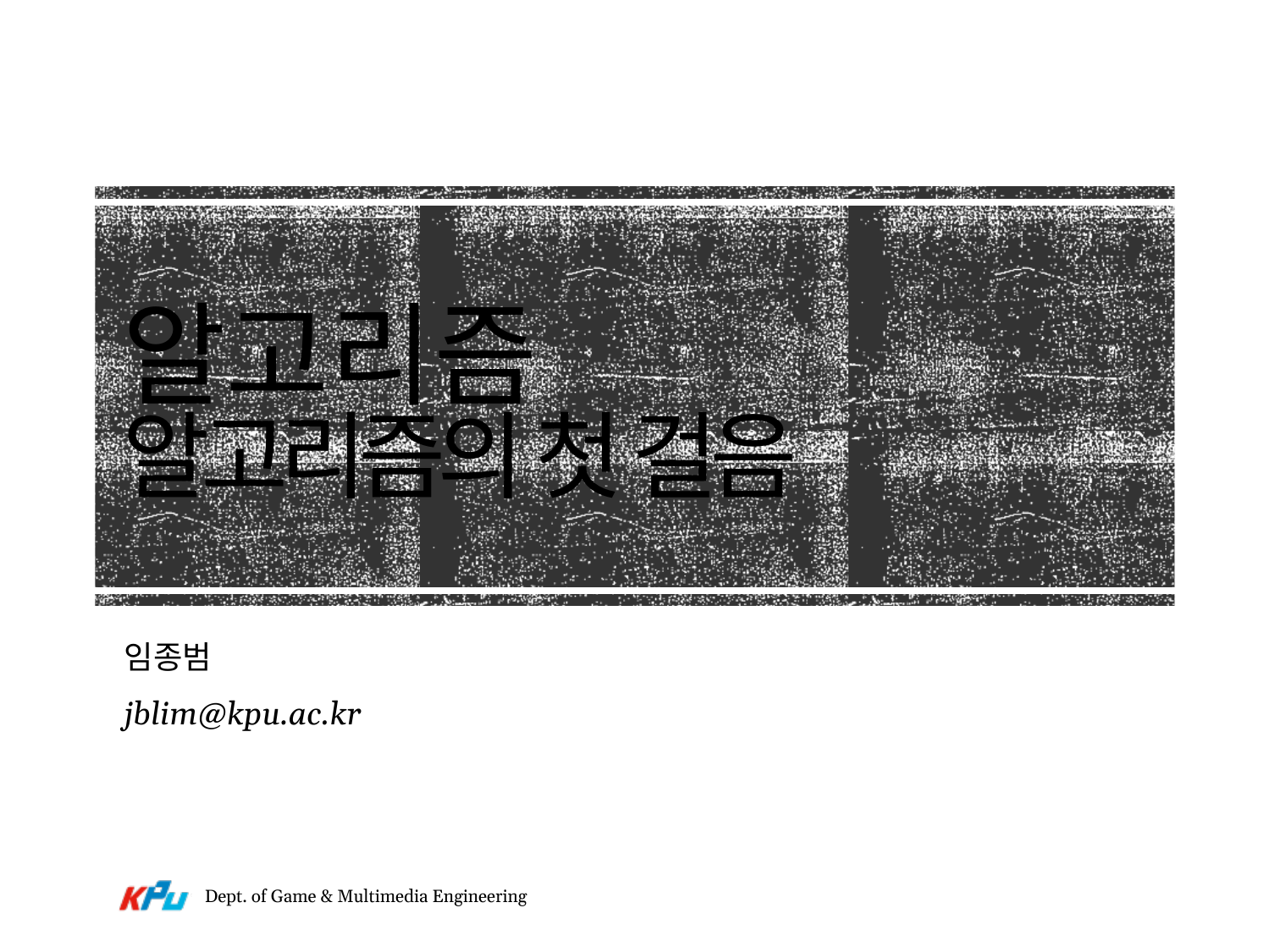

# 알고리즘 알고리즘의 첫 걸음
임종범
jblim@kpu.ac.kr
Dept. of Game & Multimedia Engineering